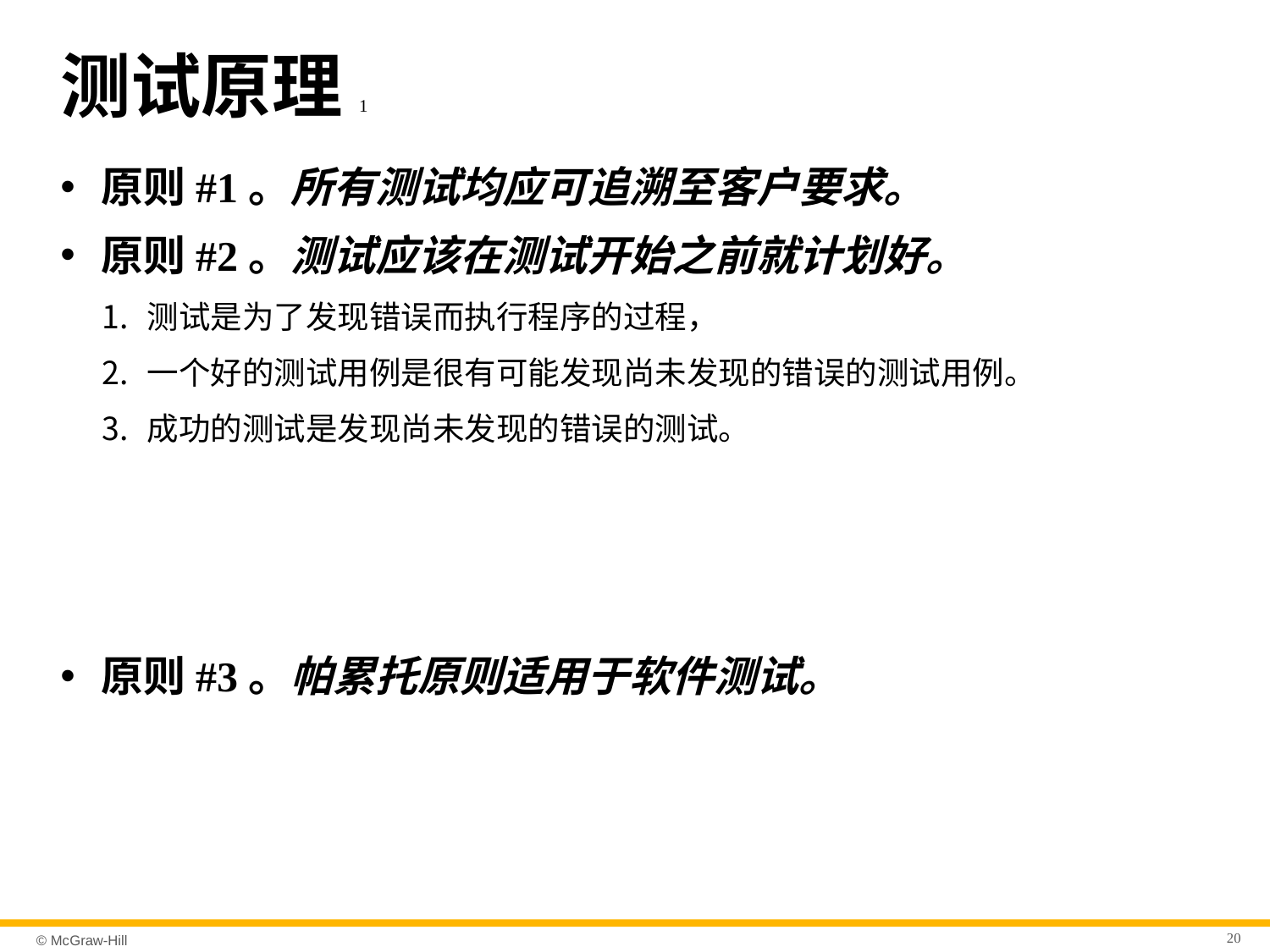

# 测试原理1
原则#1。所有测试均应可追溯至客户要求。
原则#2。测试应该在测试开始之前就计划好。
测试是为了发现错误而执行程序的过程，
一个好的测试用例是很有可能发现尚未发现的错误的测试用例。
成功的测试是发现尚未发现的错误的测试。
原则#3。帕累托原则适用于软件测试。
20